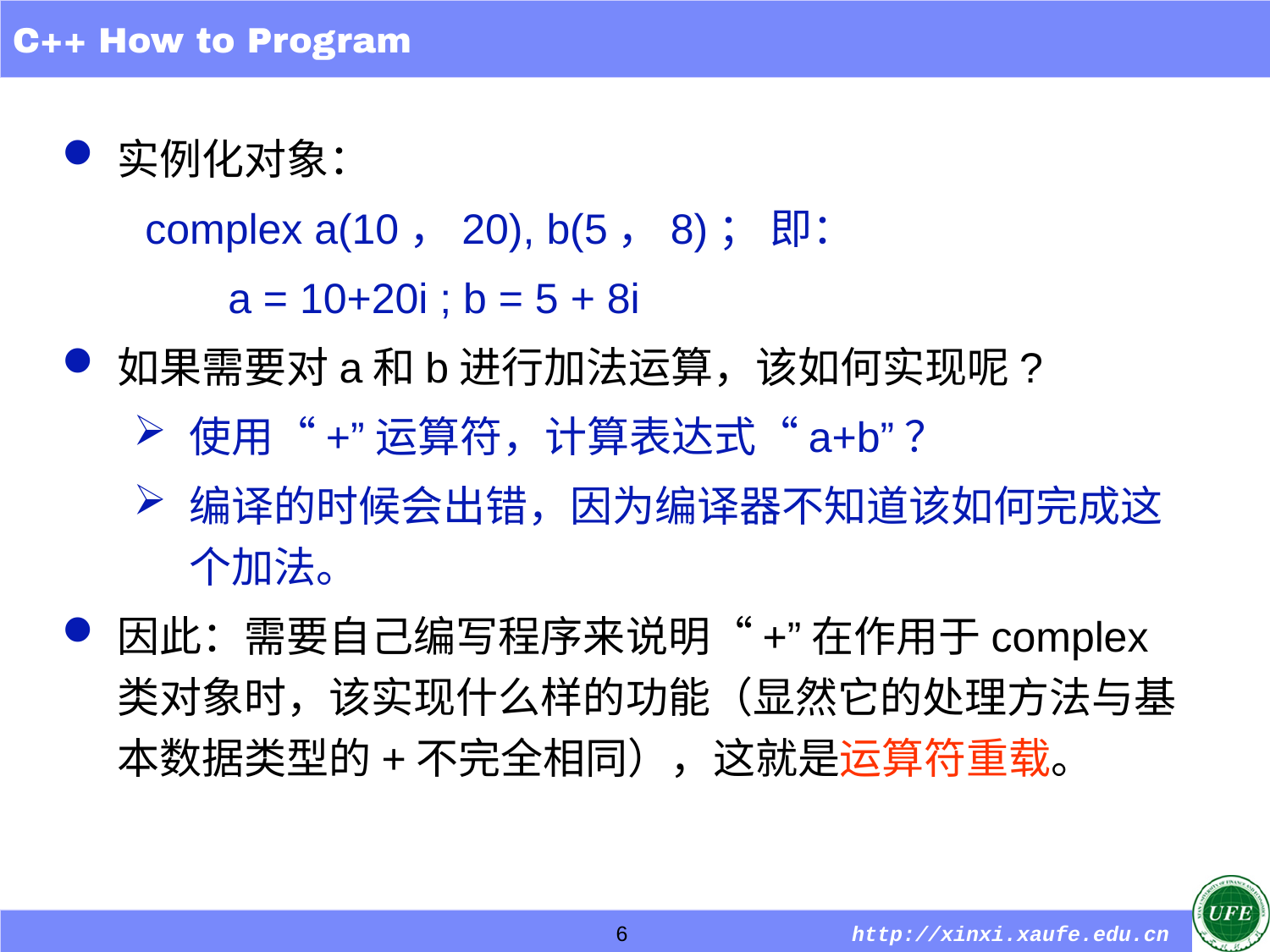

实例化对象：
 complex a(10，20), b(5，8)； 即：
        a = 10+20i ; b = 5 + 8i
如果需要对a和b进行加法运算，该如何实现呢?
使用“+”运算符，计算表达式“a+b”？
编译的时候会出错，因为编译器不知道该如何完成这个加法。
因此：需要自己编写程序来说明“+”在作用于complex类对象时，该实现什么样的功能（显然它的处理方法与基本数据类型的+不完全相同），这就是运算符重载。
6